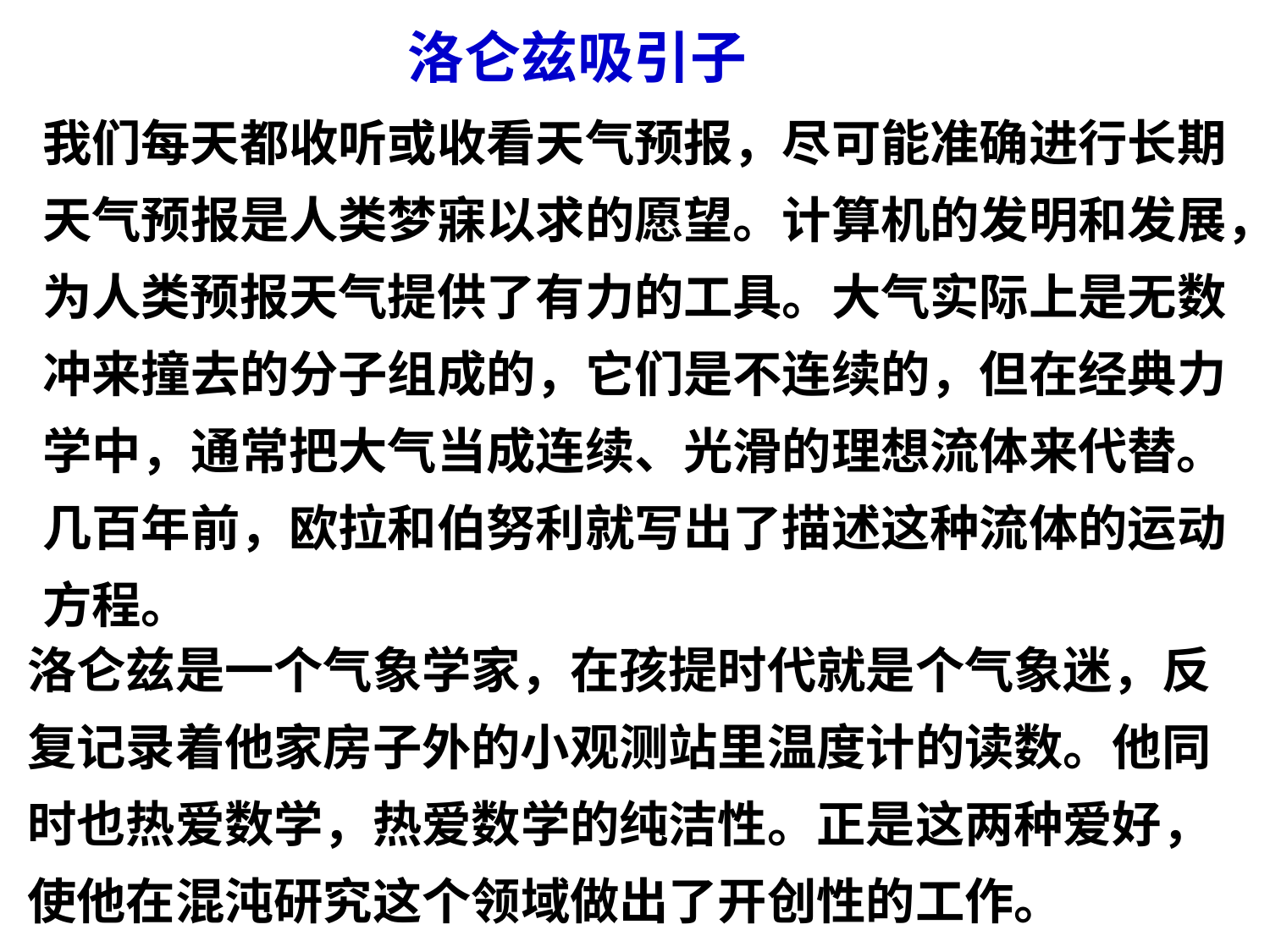

洛仑兹吸引子
我们每天都收听或收看天气预报，尽可能准确进行长期天气预报是人类梦寐以求的愿望。计算机的发明和发展，为人类预报天气提供了有力的工具。大气实际上是无数冲来撞去的分子组成的，它们是不连续的，但在经典力学中，通常把大气当成连续、光滑的理想流体来代替。几百年前，欧拉和伯努利就写出了描述这种流体的运动方程。
洛仑兹是一个气象学家，在孩提时代就是个气象迷，反复记录着他家房子外的小观测站里温度计的读数。他同时也热爱数学，热爱数学的纯洁性。正是这两种爱好，使他在混沌研究这个领域做出了开创性的工作。